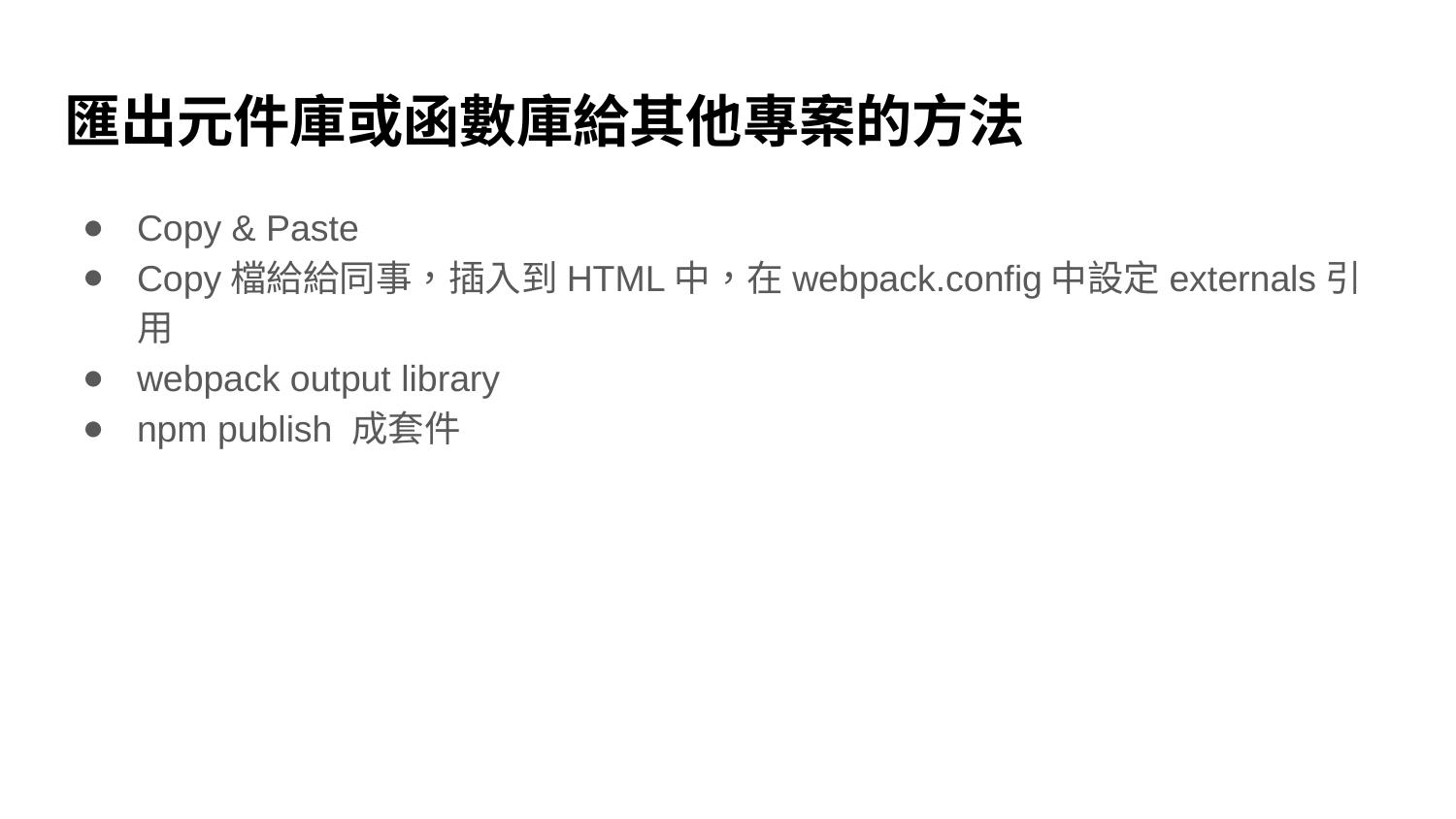

# 匯出元件庫或函數庫給其他專案的方法
Copy & Paste
Copy檔給給同事，插入到HTML中，在webpack.config中設定externals引用
webpack output library
npm publish 成套件